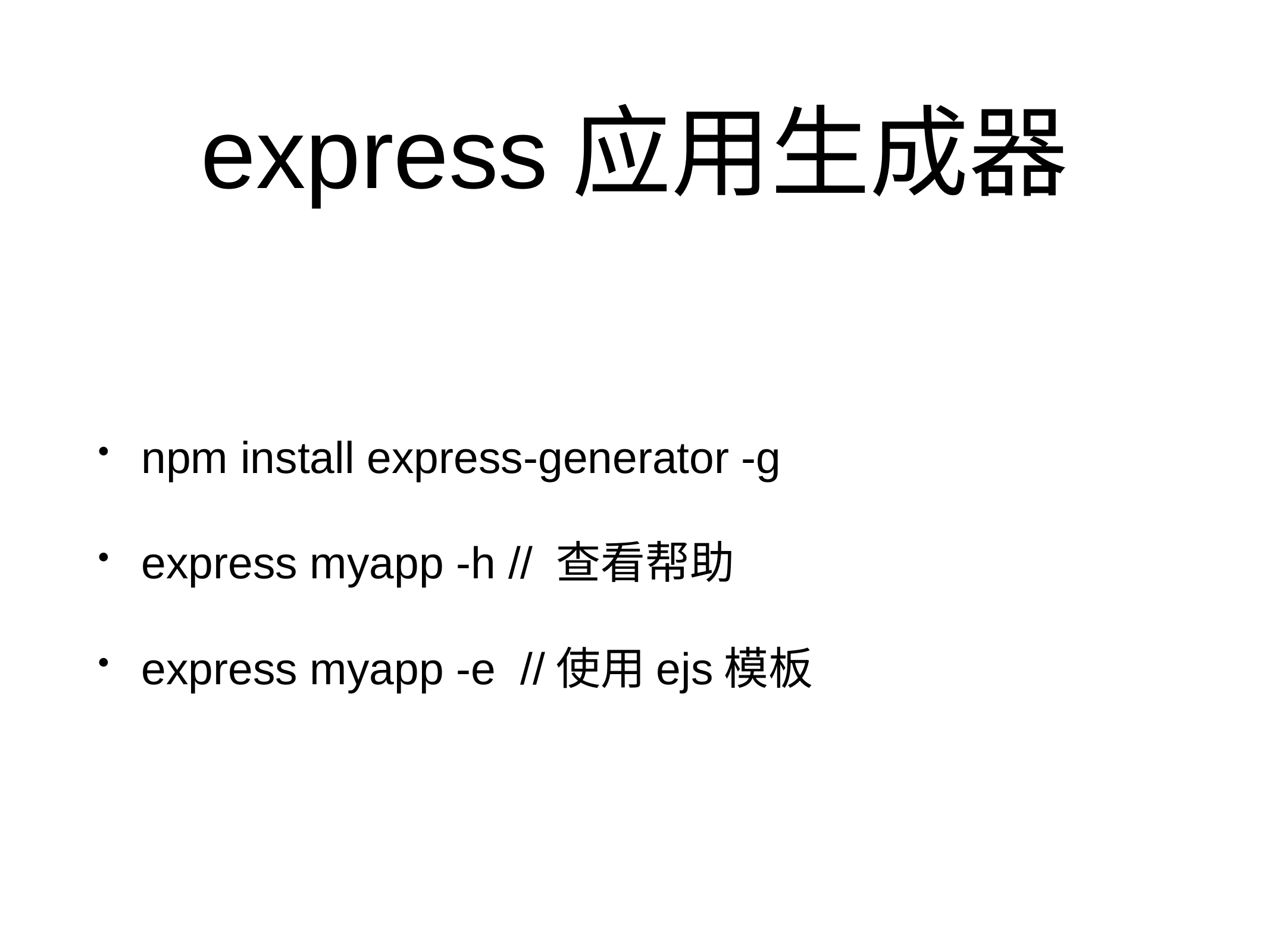

# express应用生成器
npm install express-generator -g
express myapp -h // 查看帮助
express myapp -e  //使用ejs模板